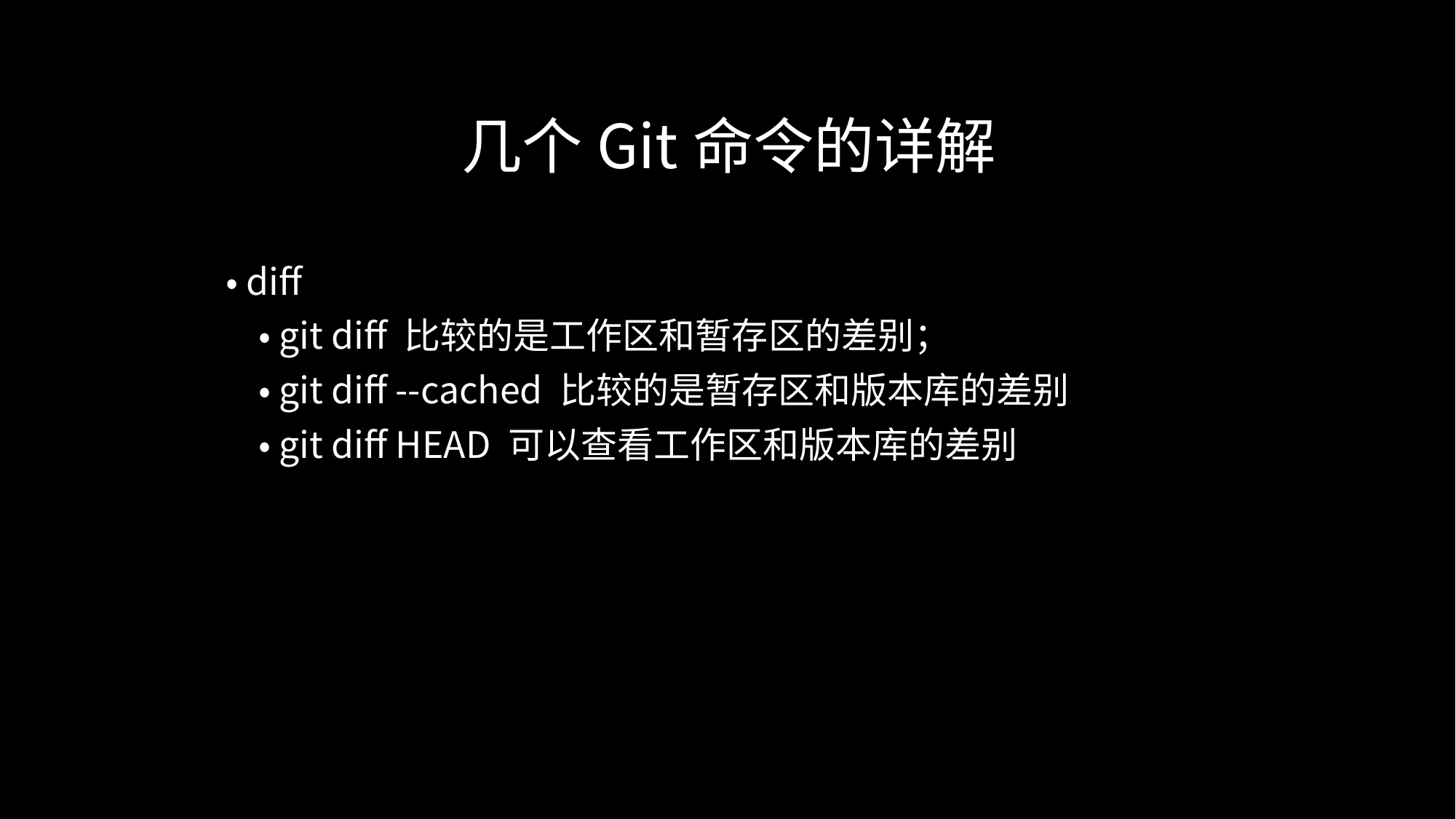

# 几个Git命令的详解

• diff
    • git diff 比较的是工作区和暂存区的差别；
    • git diff --cached 比较的是暂存区和版本库的差别
    • git diff HEAD 可以查看工作区和版本库的差别